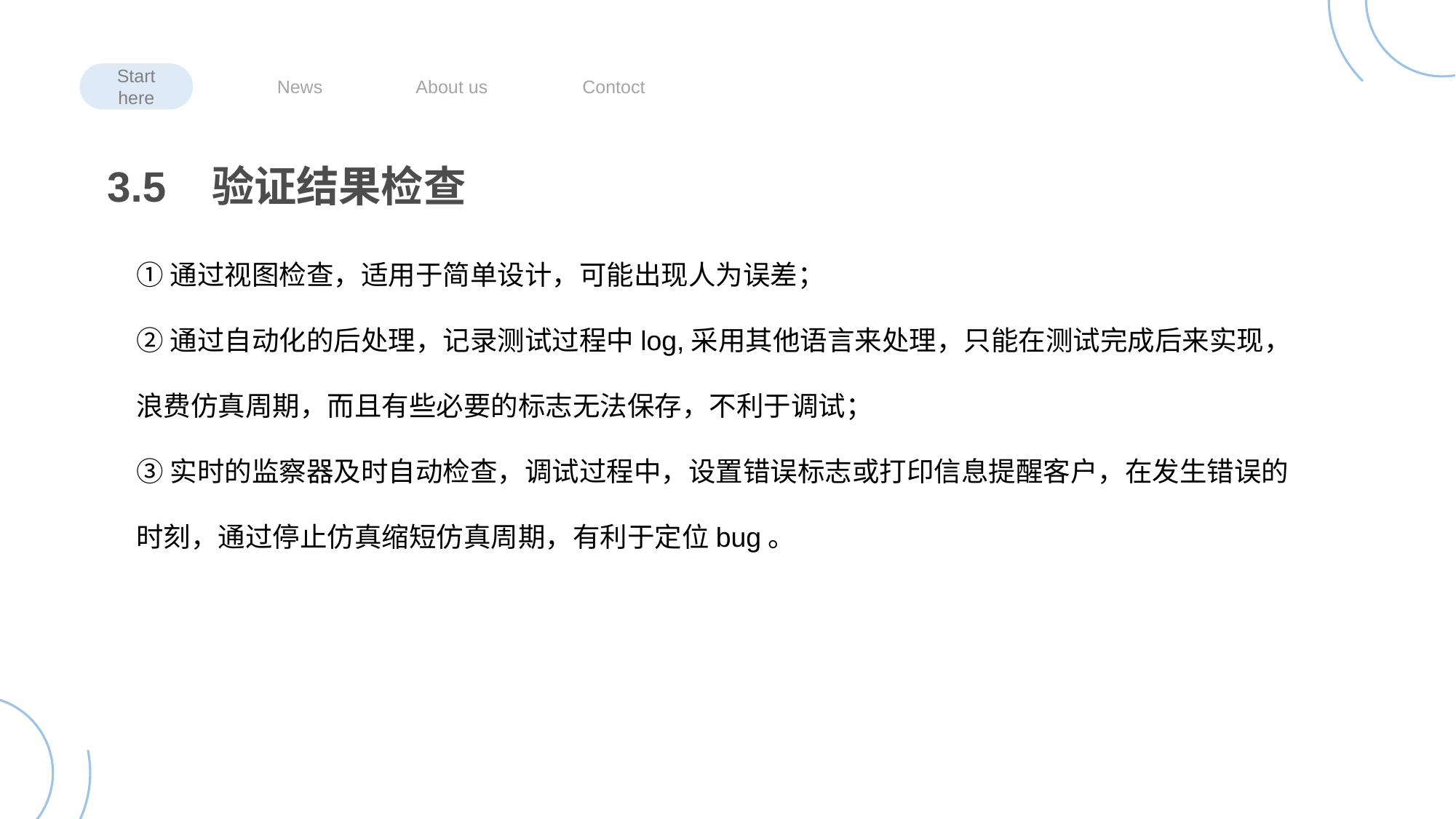

Start here
News
About us
Contoct
3.5   验证结果检查
①通过视图检查，适用于简单设计，可能出现人为误差；
②通过自动化的后处理，记录测试过程中log,采用其他语言来处理，只能在测试完成后来实现，浪费仿真周期，而且有些必要的标志无法保存，不利于调试；
③实时的监察器及时自动检查，调试过程中，设置错误标志或打印信息提醒客户，在发生错误的时刻，通过停止仿真缩短仿真周期，有利于定位bug。